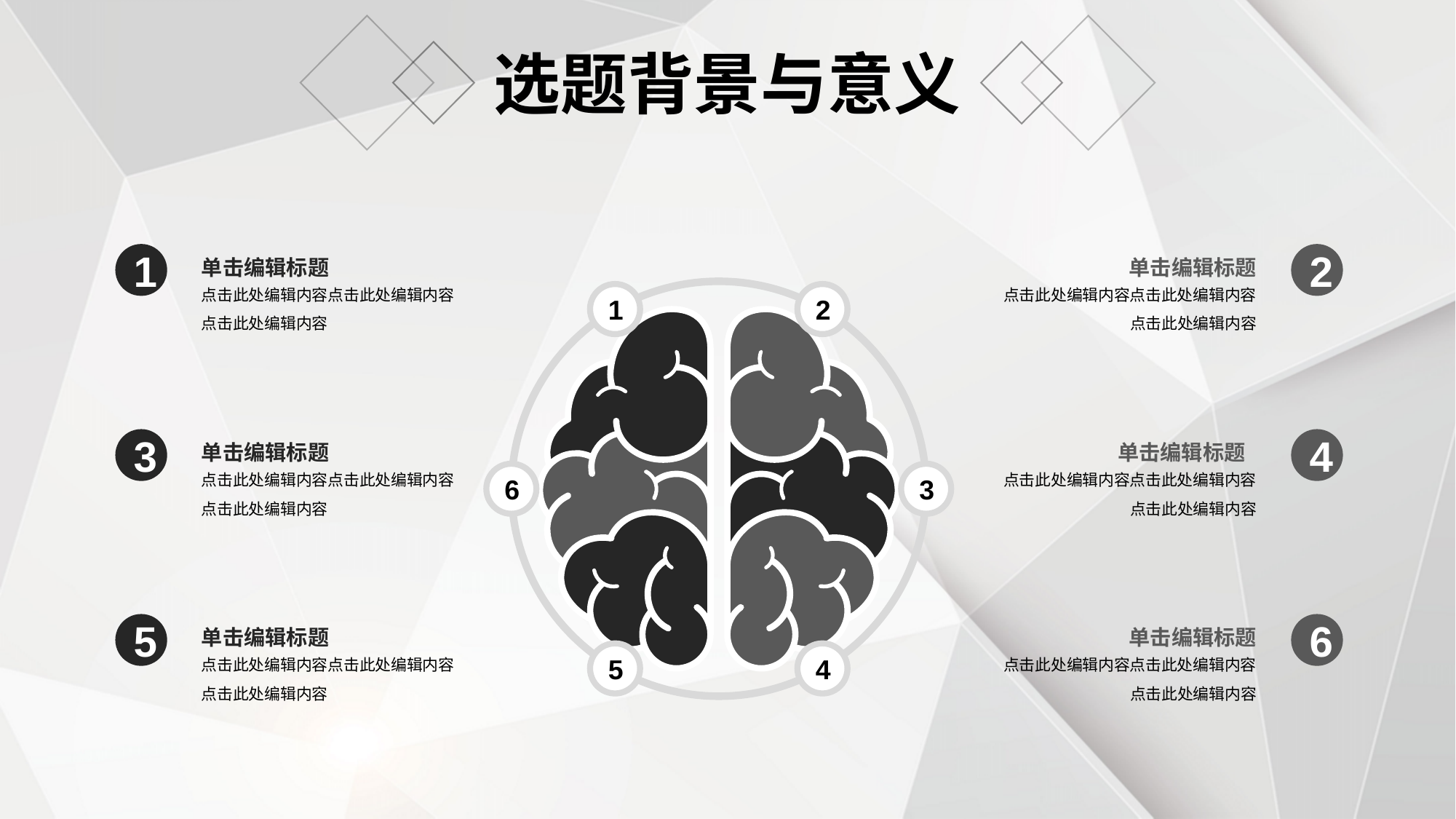

选题背景与意义
1
单击编辑标题
点击此处编辑内容点击此处编辑内容
点击此处编辑内容
3
单击编辑标题
点击此处编辑内容点击此处编辑内容
点击此处编辑内容
5
单击编辑标题
点击此处编辑内容点击此处编辑内容
点击此处编辑内容
2
单击编辑标题
点击此处编辑内容点击此处编辑内容
点击此处编辑内容
4
单击编辑标题
点击此处编辑内容点击此处编辑内容
点击此处编辑内容
6
单击编辑标题
点击此处编辑内容点击此处编辑内容
点击此处编辑内容

1
2
6
3
4
5